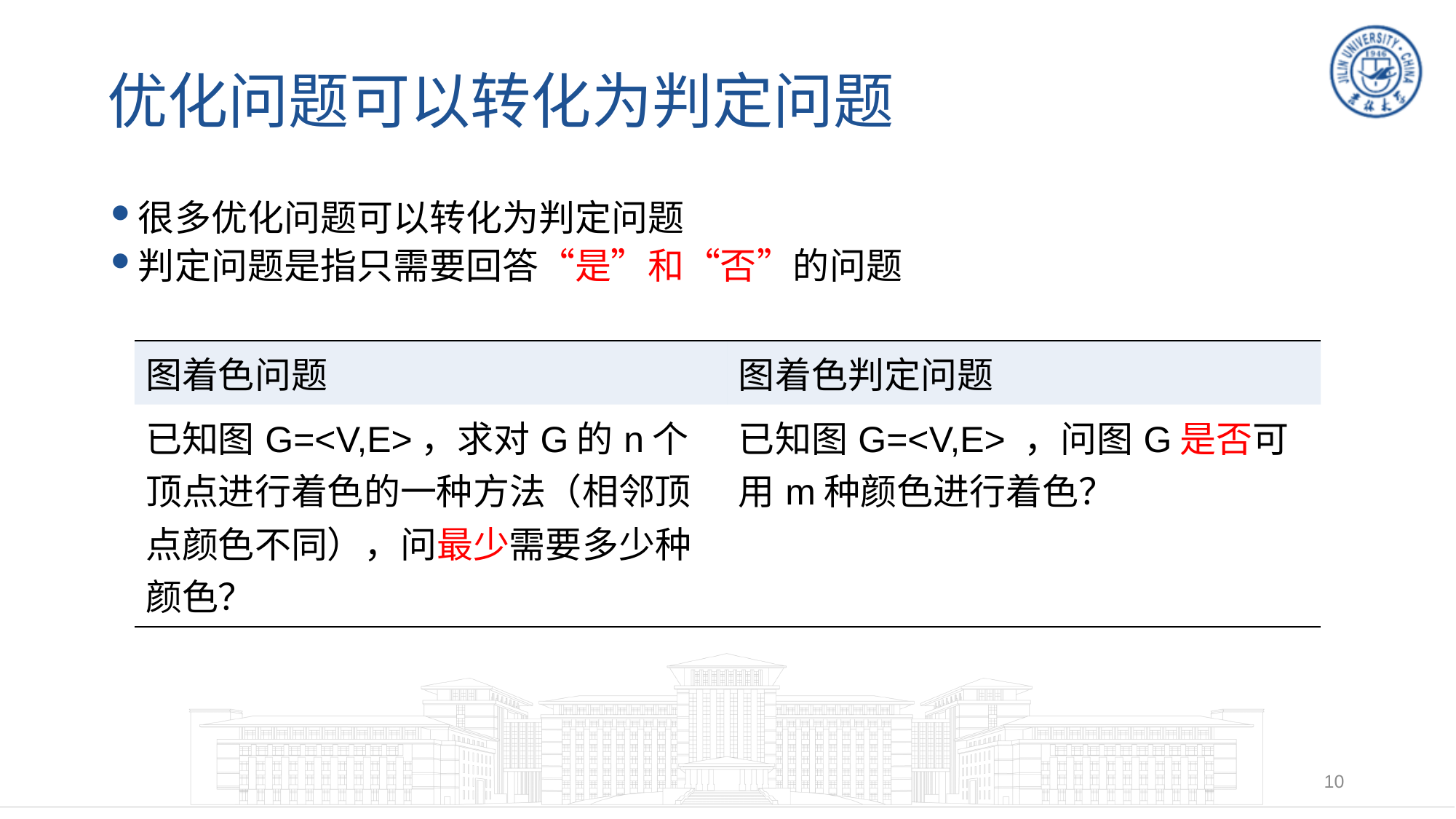

# 优化问题可以转化为判定问题
很多优化问题可以转化为判定问题
判定问题是指只需要回答“是”和“否”的问题

| 图着色问题 | 图着色判定问题 |
| --- | --- |
| 已知图G=<V,E>，求对G的n个顶点进行着色的一种方法（相邻顶点颜色不同），问最少需要多少种颜色？ | 已知图G=<V,E> ，问图G是否可用m种颜色进行着色？ |
10